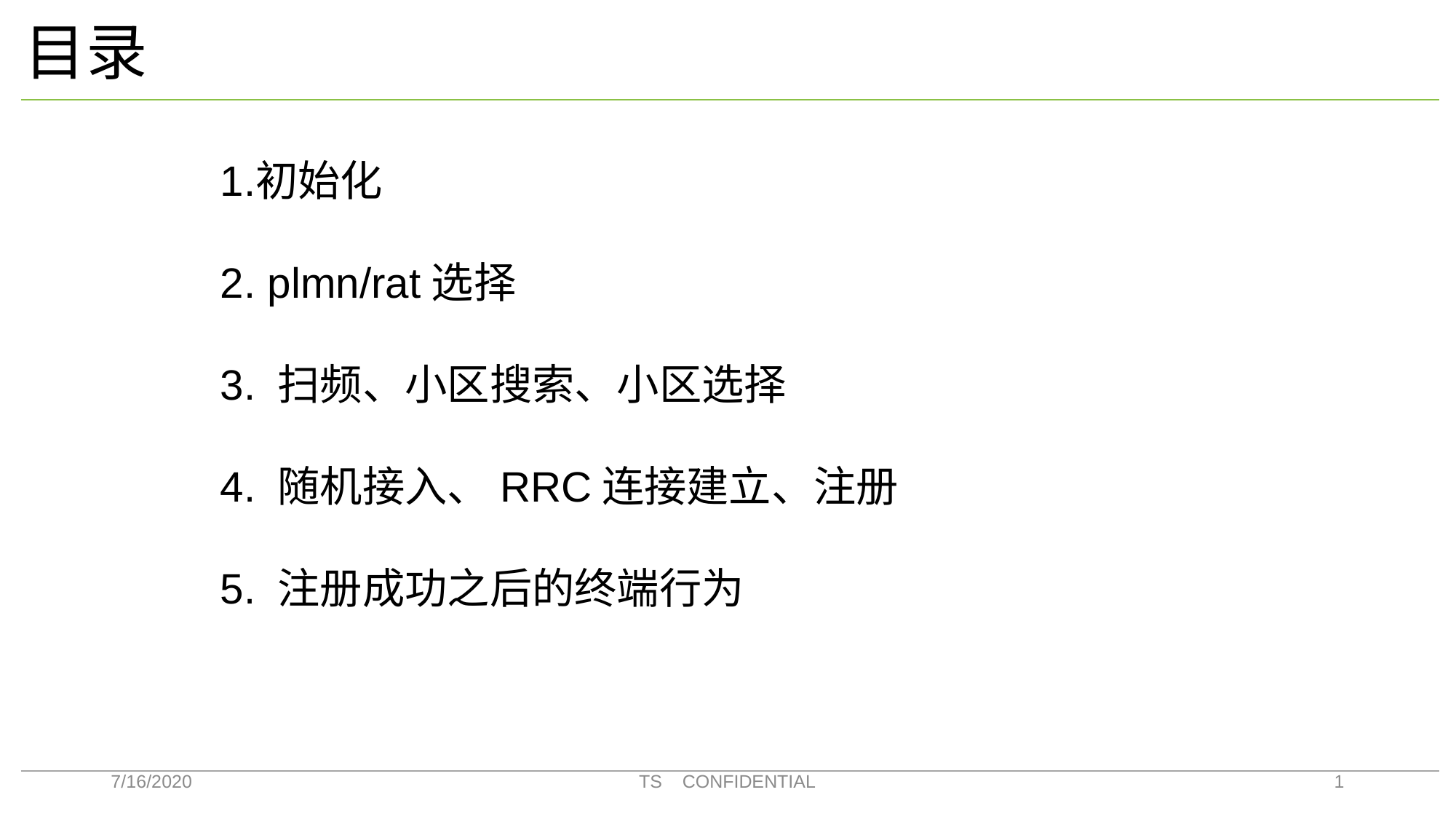

# 目录
初始化

2. plmn/rat选择

3. 扫频、小区搜索、小区选择

4. 随机接入、RRC连接建立、注册

5. 注册成功之后的终端行为

7/16/2020
TS    CONFIDENTIAL
1